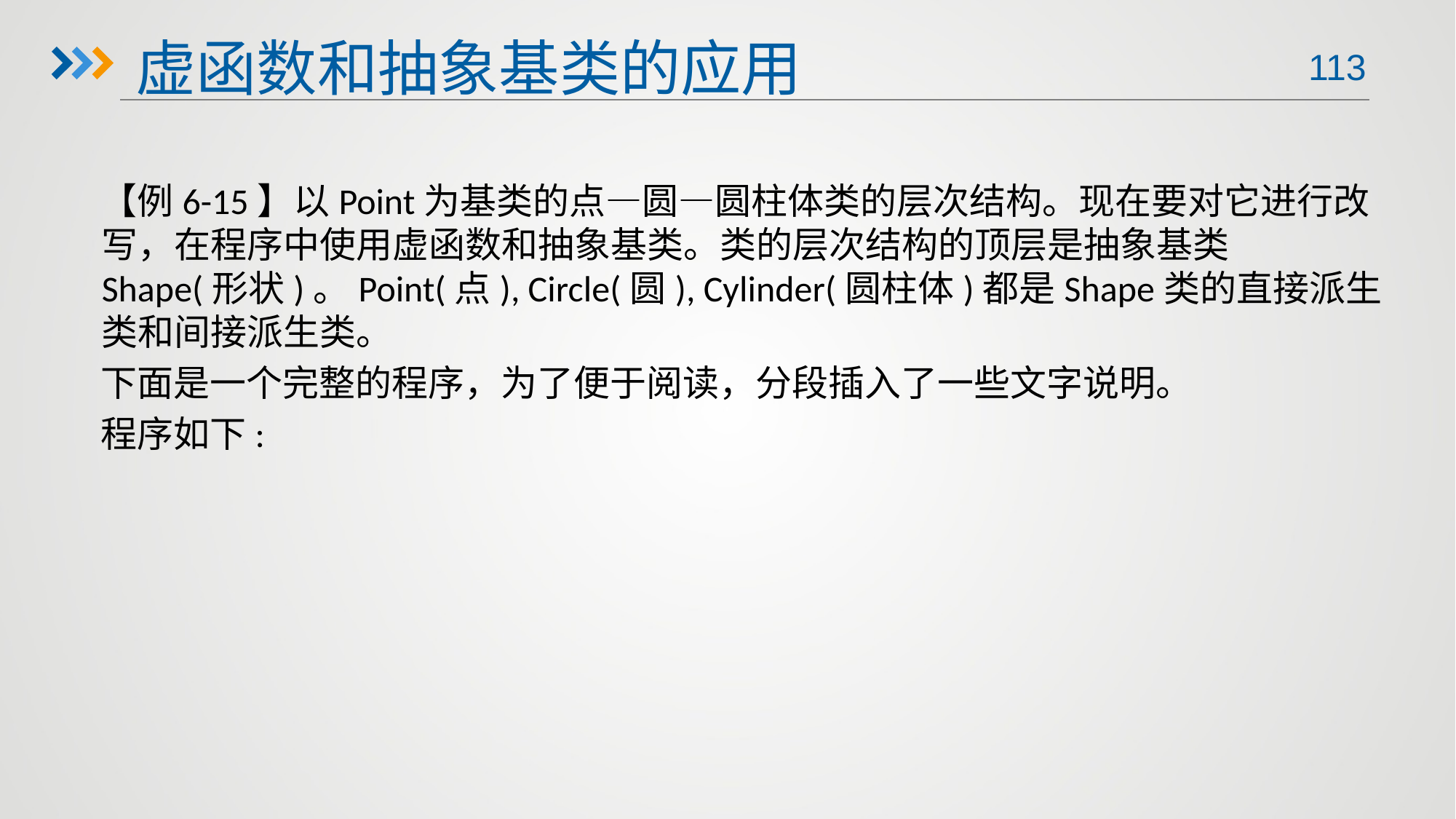

虚函数和抽象基类的应用
【例6-15】以Point为基类的点—圆—圆柱体类的层次结构。现在要对它进行改写，在程序中使用虚函数和抽象基类。类的层次结构的顶层是抽象基类Shape(形状)。Point(点), Circle(圆), Cylinder(圆柱体)都是Shape类的直接派生类和间接派生类。
下面是一个完整的程序，为了便于阅读，分段插入了一些文字说明。
程序如下: